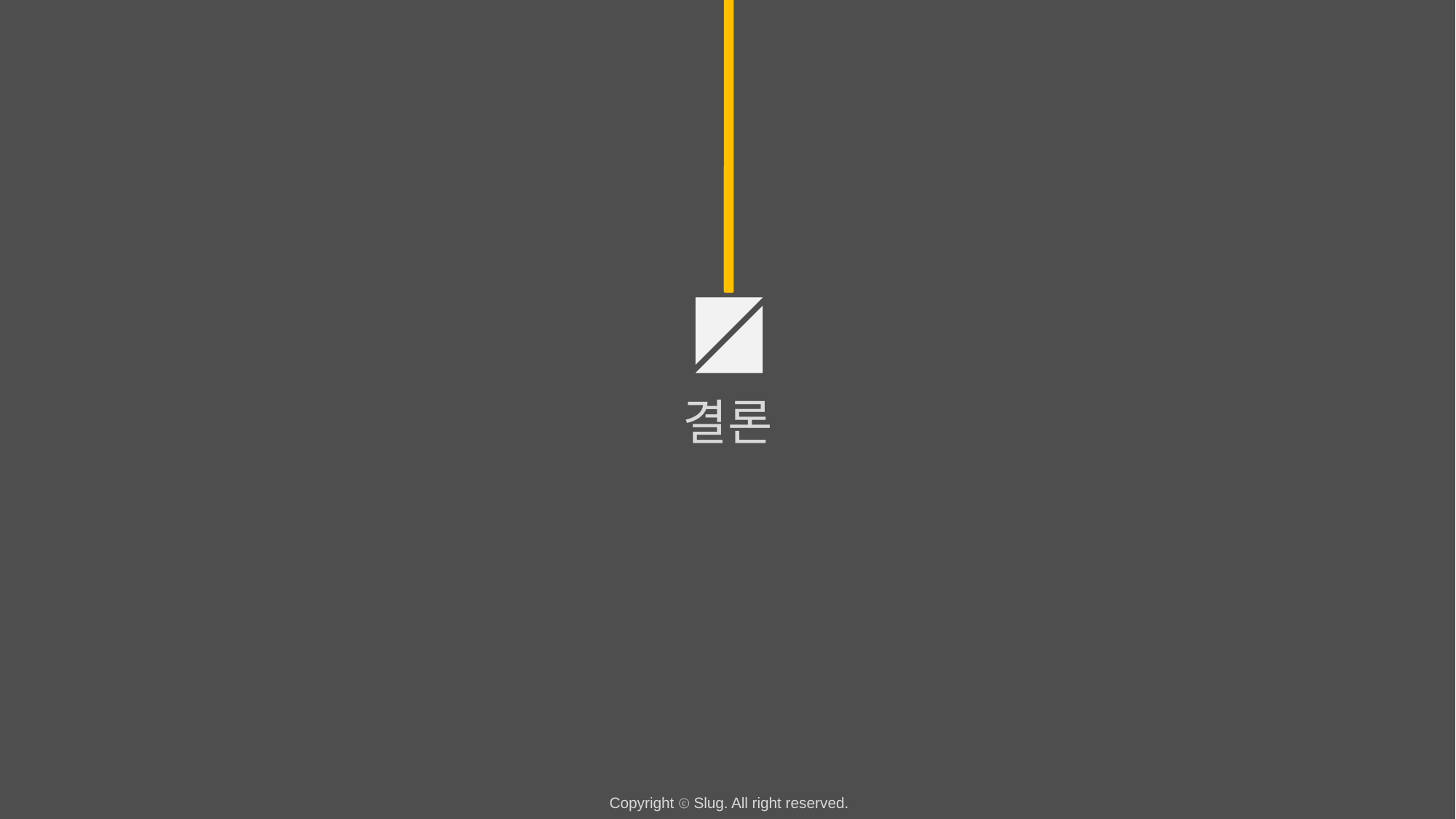

결론
Copyright ⓒ Slug. All right reserved.